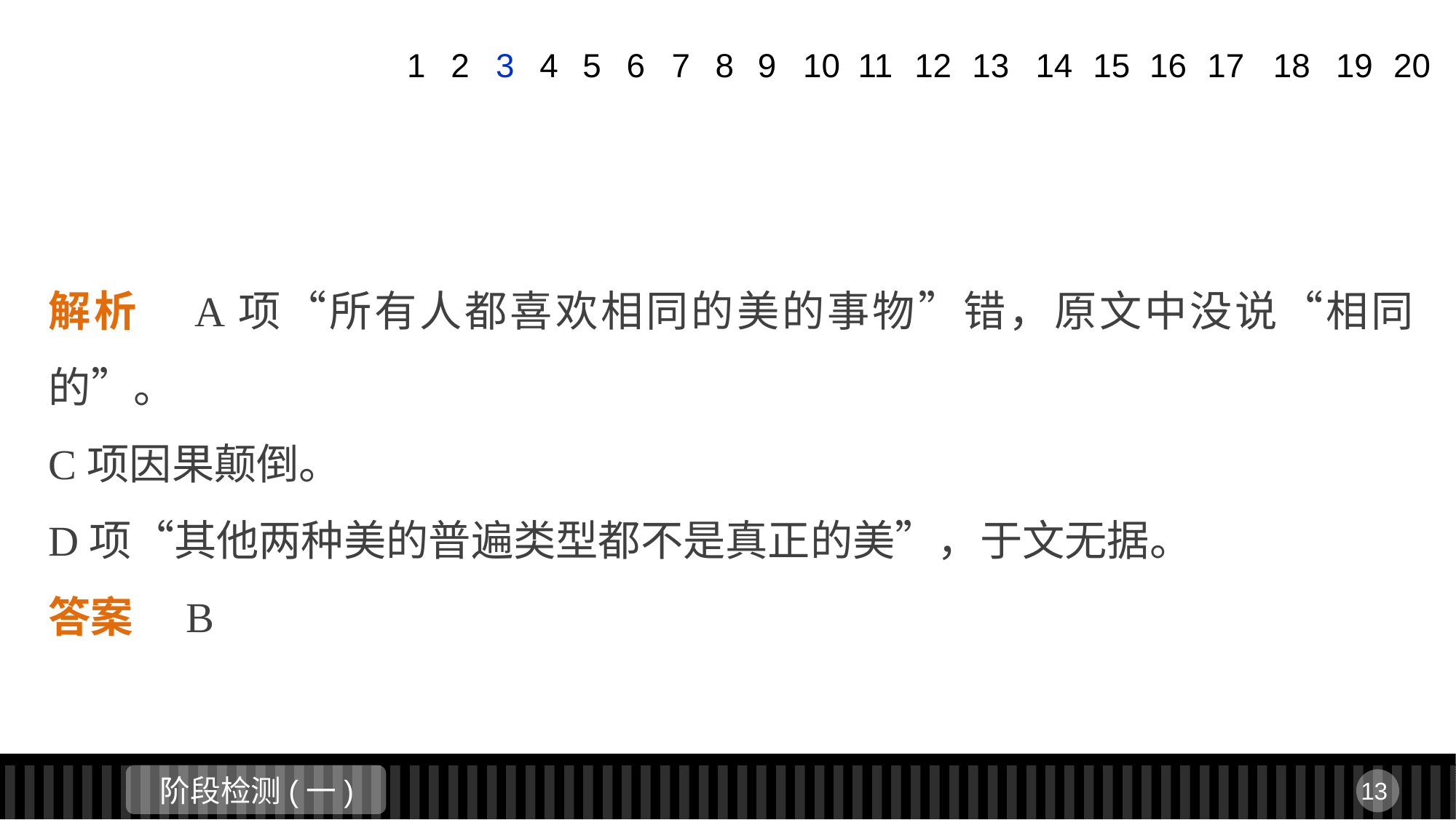

1
2
3
4
5
6
7
8
9
11
12
13
14
15
16
17
18
19
20
10
解析　A项“所有人都喜欢相同的美的事物”错，原文中没说“相同的”。
C项因果颠倒。
D项“其他两种美的普遍类型都不是真正的美”，于文无据。
答案　B